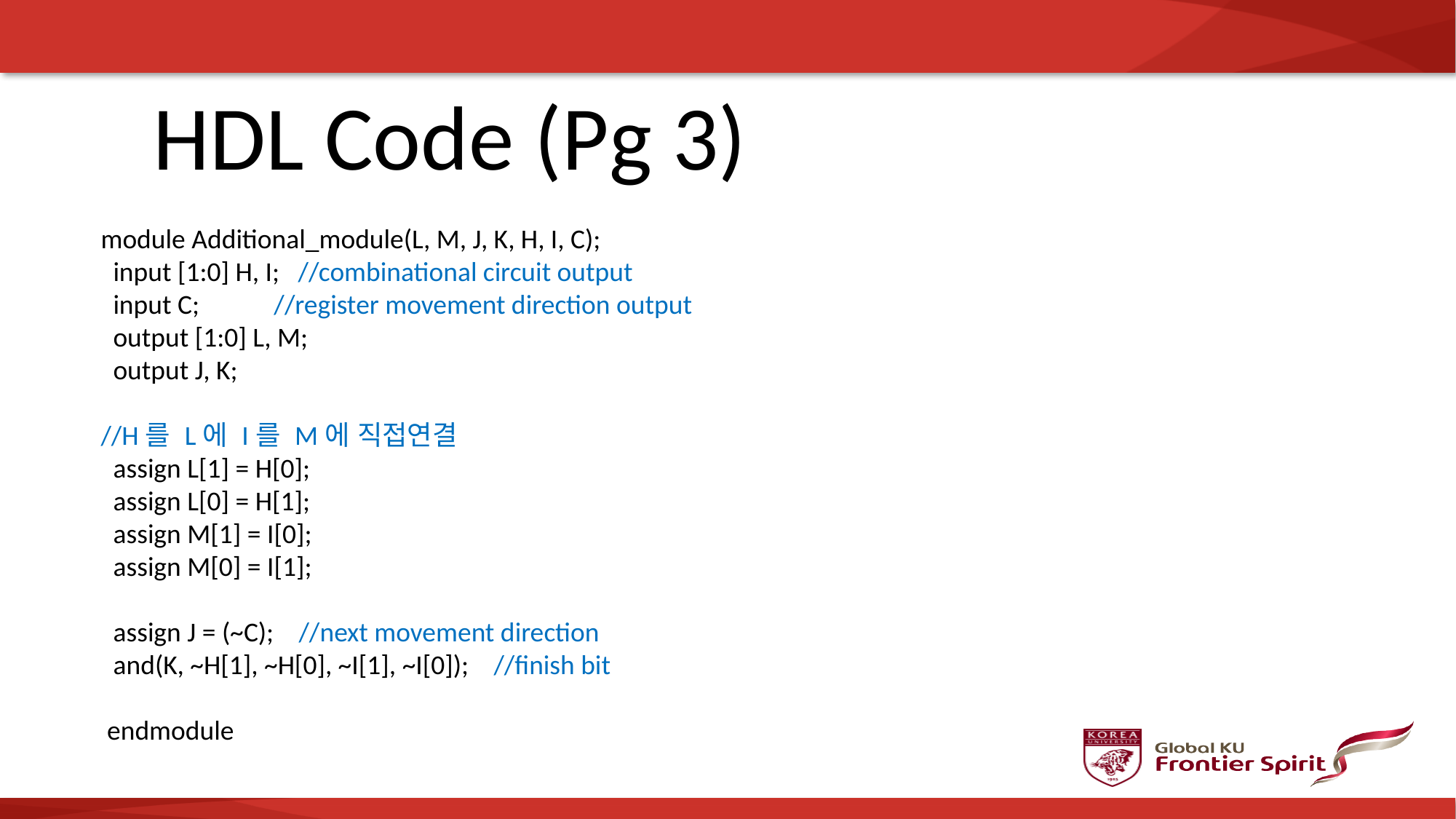

HDL Code (Pg 3)
module Additional_module(L, M, J, K, H, I, C);
  input [1:0] H, I;   //combinational circuit output
  input C;            //register movement direction output
  output [1:0] L, M;
  output J, K;

//H를 L에 I를 M에 직접연결
  assign L[1] = H[0];
  assign L[0] = H[1];
  assign M[1] = I[0];
  assign M[0] = I[1];

  assign J = (~C);    //next movement direction
  and(K, ~H[1], ~H[0], ~I[1], ~I[0]);    //finish bit

 endmodule